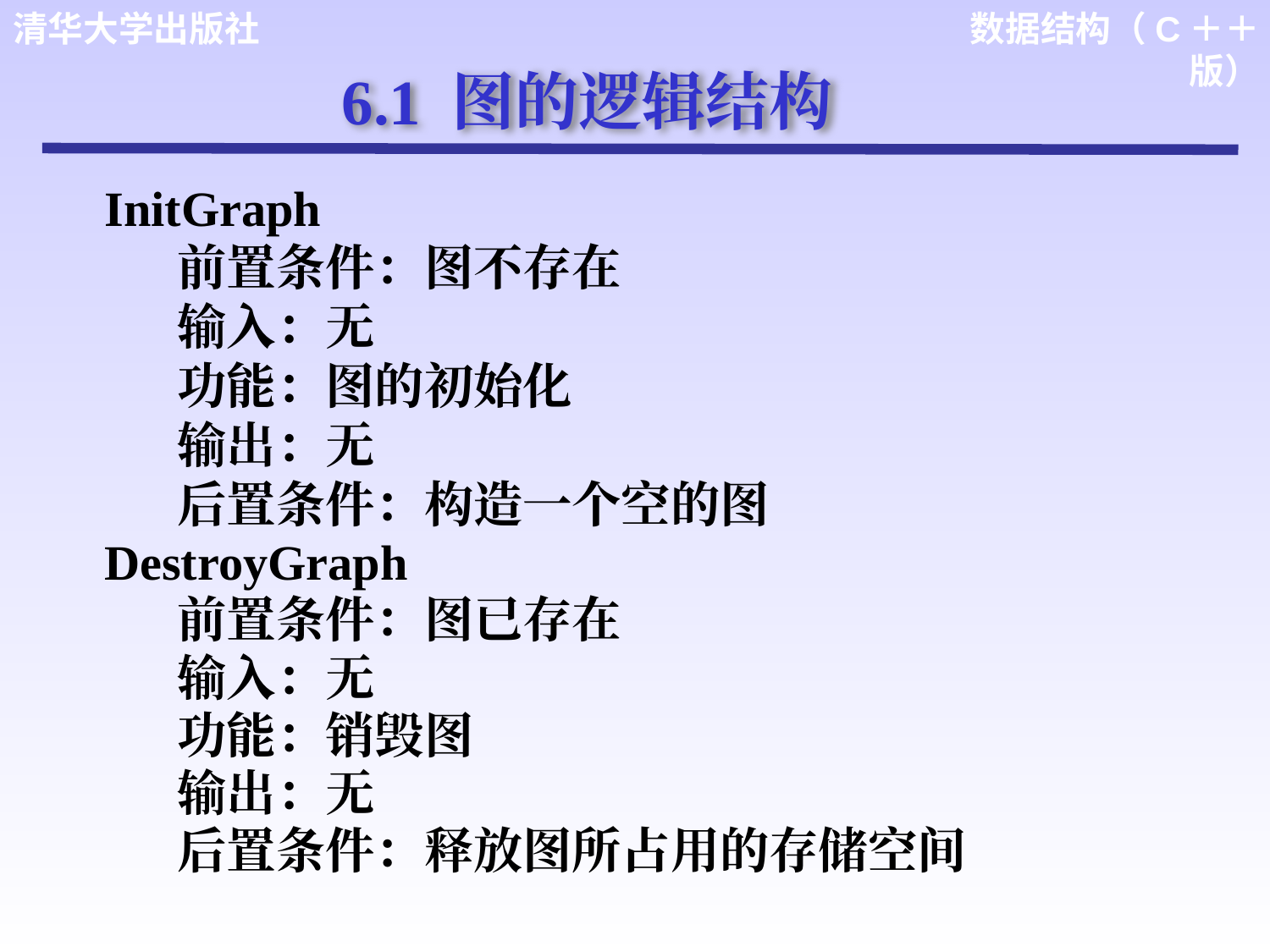

6.1 图的逻辑结构
InitGraph
     前置条件：图不存在
     输入：无
     功能：图的初始化
     输出：无
     后置条件：构造一个空的图
DestroyGraph
     前置条件：图已存在
     输入：无
     功能：销毁图
     输出：无
     后置条件：释放图所占用的存储空间